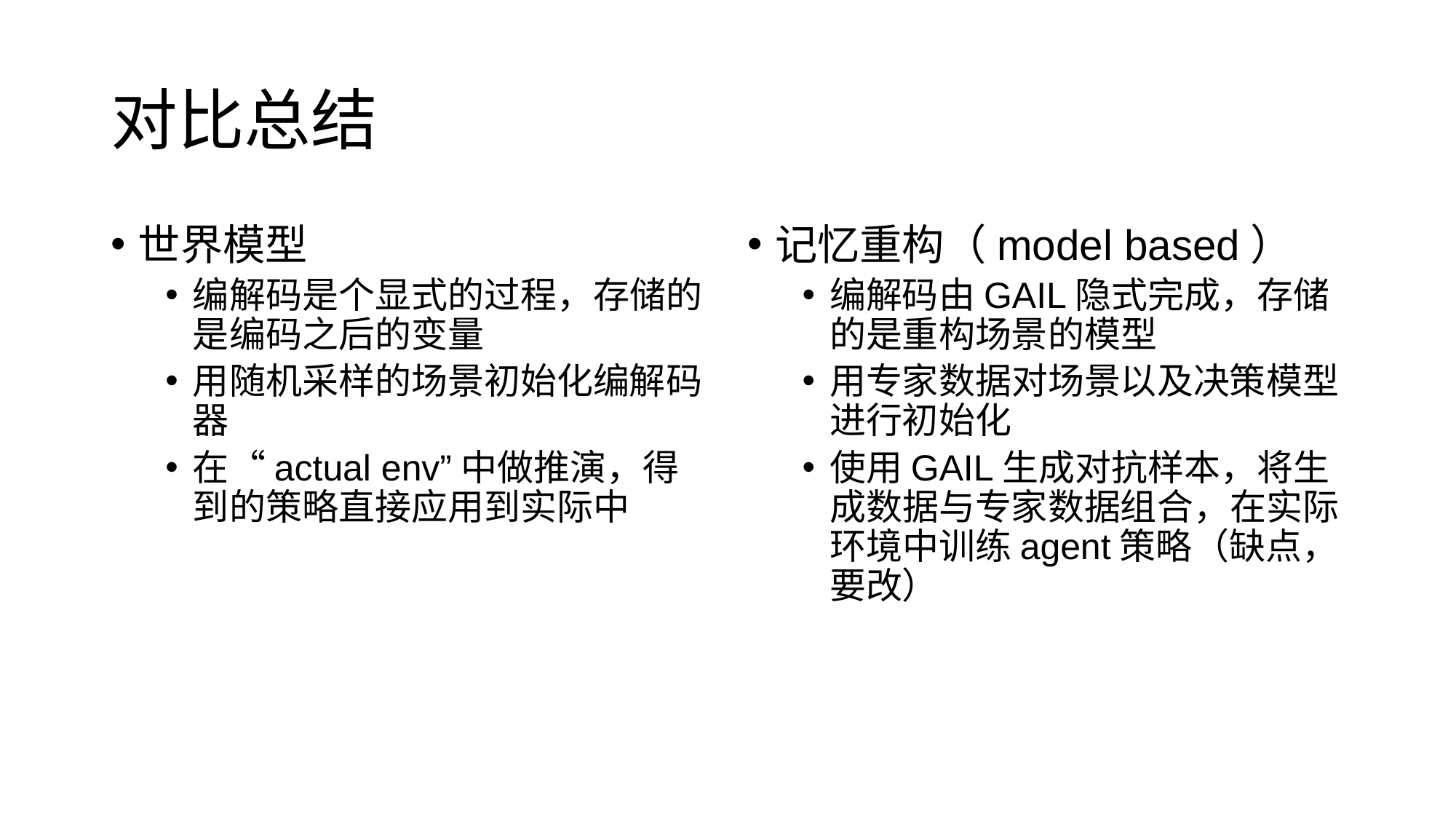

# 对比总结
世界模型
编解码是个显式的过程，存储的是编码之后的变量
用随机采样的场景初始化编解码器
在“actual env”中做推演，得到的策略直接应用到实际中

记忆重构（model based）
编解码由GAIL隐式完成，存储的是重构场景的模型
用专家数据对场景以及决策模型进行初始化
使用GAIL生成对抗样本，将生成数据与专家数据组合，在实际环境中训练agent策略（缺点，要改）